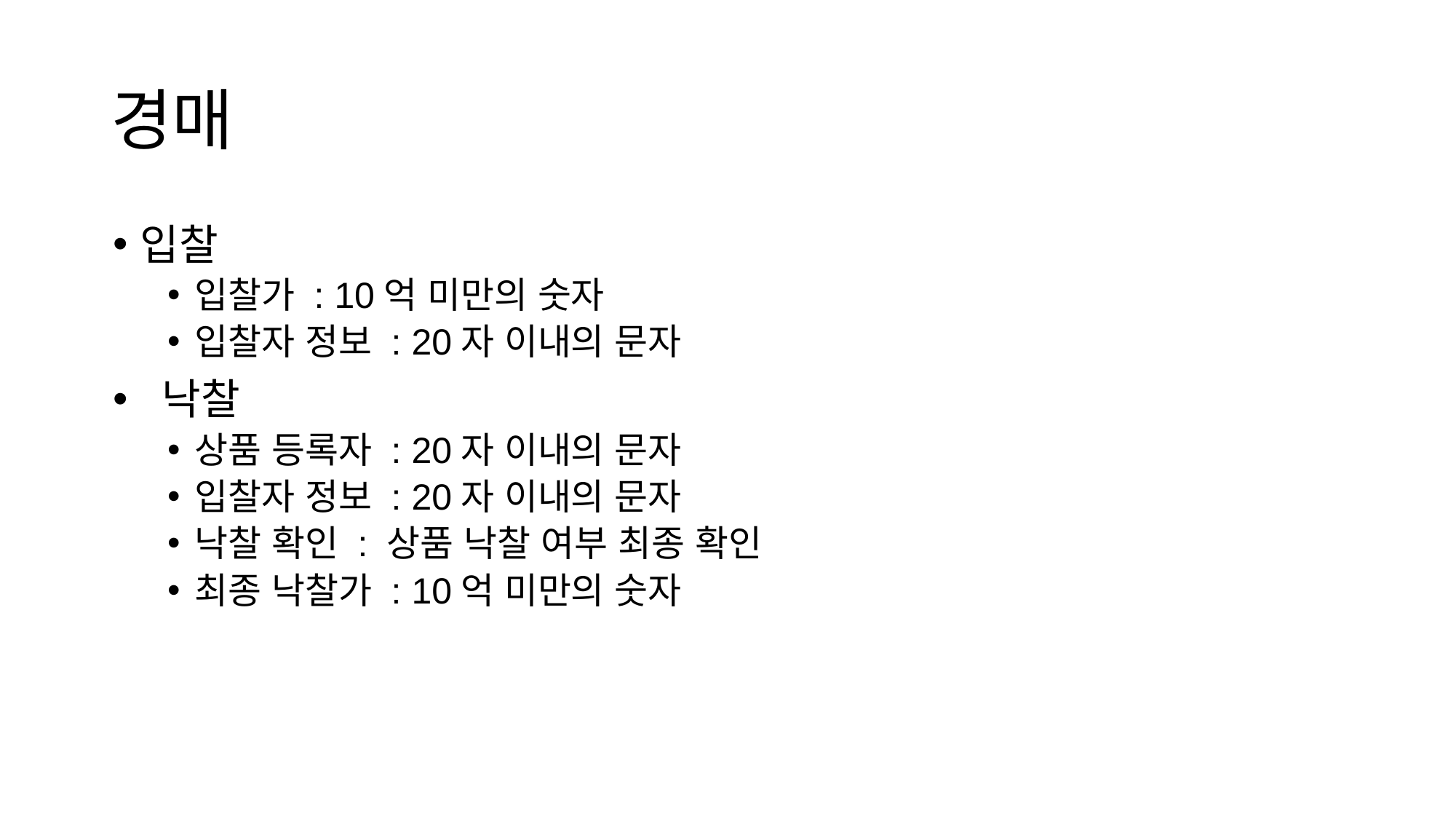

# 경매
입찰
입찰가 : 10억 미만의 숫자
입찰자 정보 : 20자 이내의 문자
 낙찰
상품 등록자 : 20자 이내의 문자
입찰자 정보 : 20자 이내의 문자
낙찰 확인 : 상품 낙찰 여부 최종 확인
최종 낙찰가 : 10억 미만의 숫자